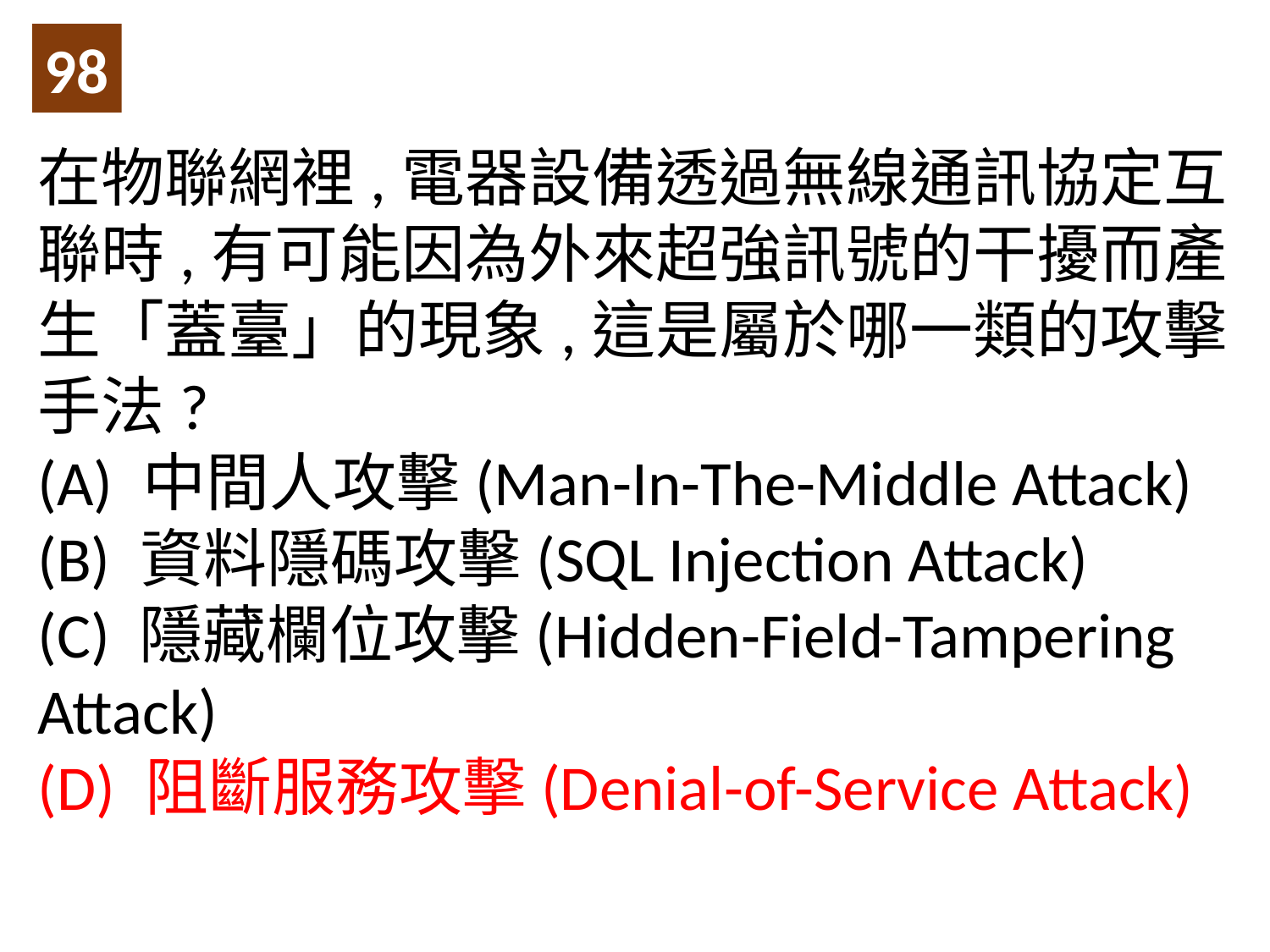

98
在物聯網裡,電器設備透過無線通訊協定互聯時,有可能因為外來超強訊號的干擾而產生「蓋臺」的現象,這是屬於哪一類的攻擊手法?
(A) 中間人攻擊(Man-In-The-Middle Attack)
(B) 資料隱碼攻擊(SQL Injection Attack)
(C) 隱藏欄位攻擊(Hidden-Field-Tampering Attack)
(D) 阻斷服務攻擊(Denial-of-Service Attack)